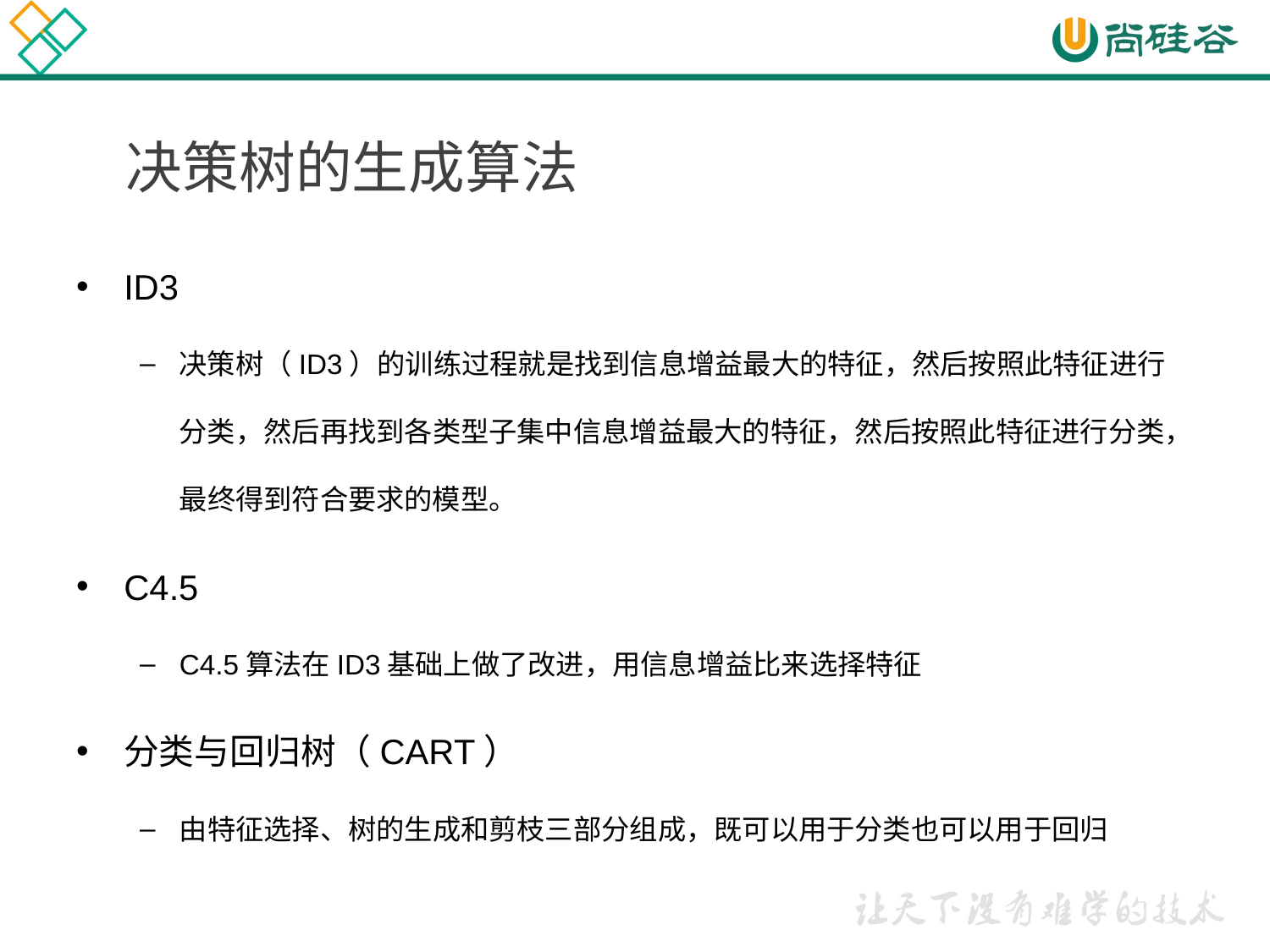

# 决策树的生成算法
ID3
决策树（ID3）的训练过程就是找到信息增益最大的特征，然后按照此特征进行分类，然后再找到各类型子集中信息增益最大的特征，然后按照此特征进行分类，最终得到符合要求的模型。
C4.5
C4.5算法在ID3基础上做了改进，用信息增益比来选择特征
分类与回归树（CART）
由特征选择、树的生成和剪枝三部分组成，既可以用于分类也可以用于回归